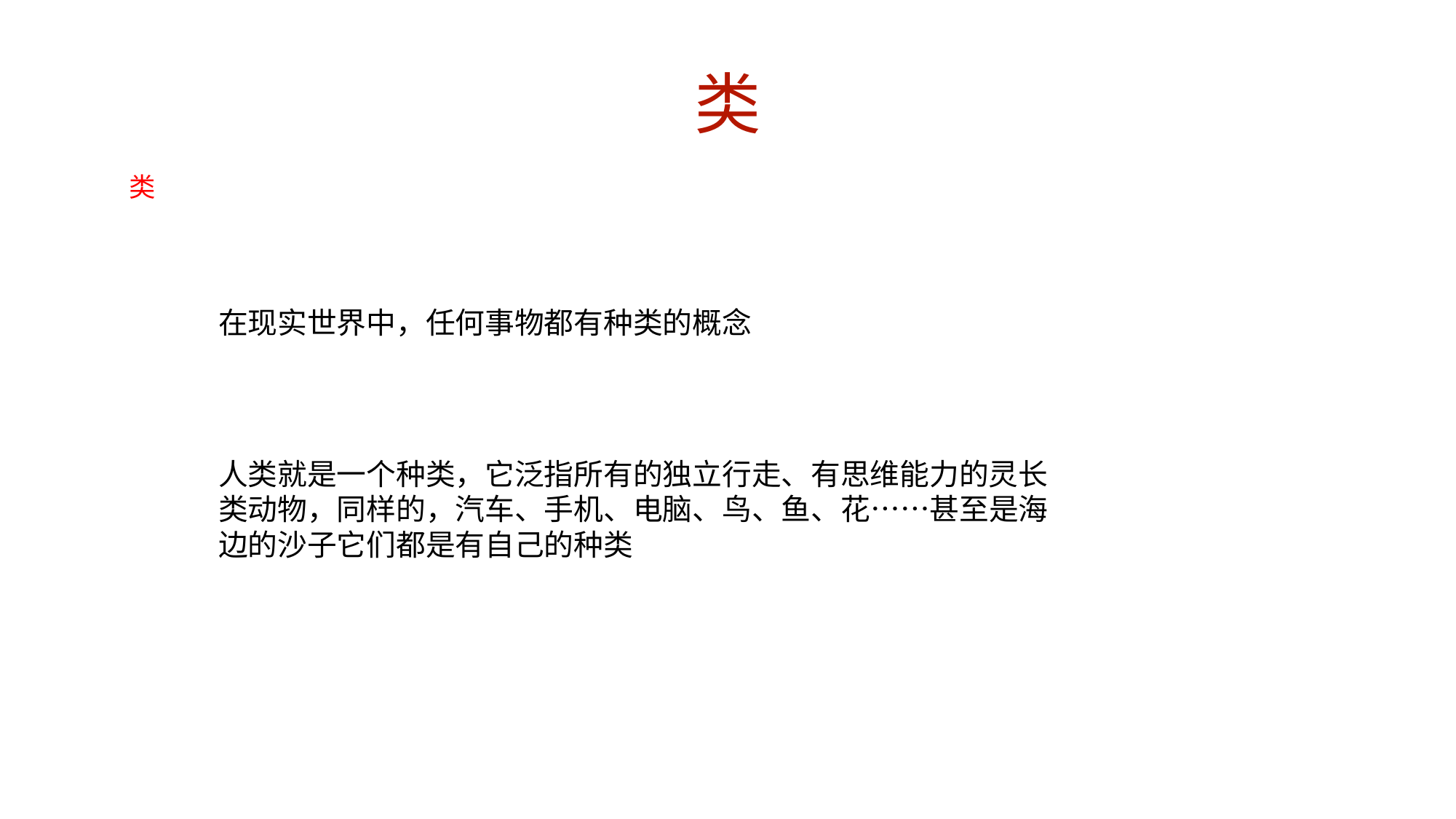

# 类
类
在现实世界中，任何事物都有种类的概念
人类就是一个种类，它泛指所有的独立行走、有思维能力的灵长类动物，同样的，汽车、手机、电脑、鸟、鱼、花……甚至是海边的沙子它们都是有自己的种类